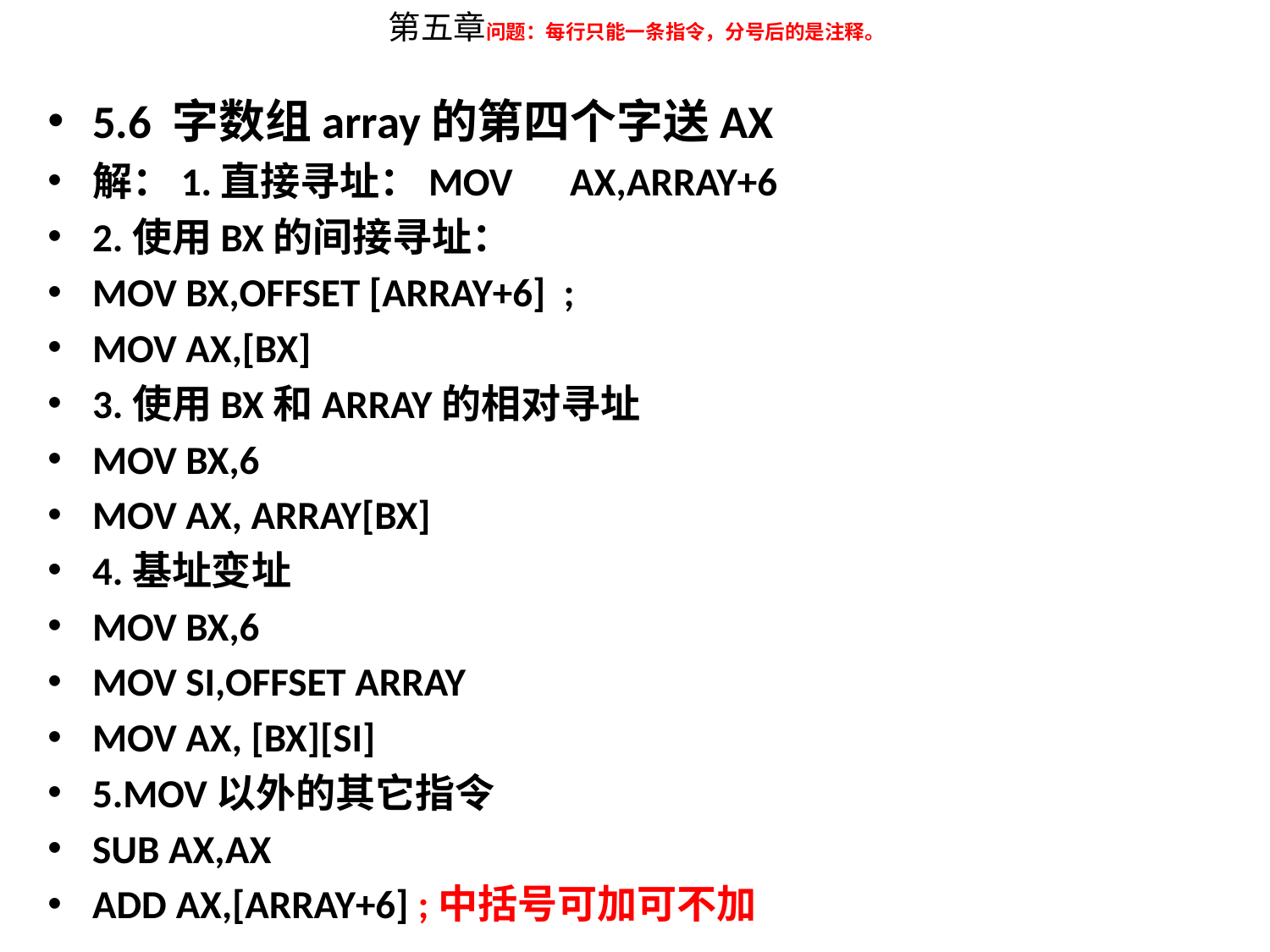

# 第五章问题：每行只能一条指令，分号后的是注释。
5.6 字数组array的第四个字送AX
解：1.直接寻址：MOV	AX,ARRAY+6
2.使用BX的间接寻址：
MOV BX,OFFSET [ARRAY+6]  ;
MOV AX,[BX]
3.使用BX和ARRAY的相对寻址
MOV BX,6
MOV AX, ARRAY[BX]
4.基址变址
MOV BX,6
MOV SI,OFFSET ARRAY
MOV AX, [BX][SI]
5.MOV以外的其它指令
SUB AX,AX
ADD AX,[ARRAY+6] ;中括号可加可不加